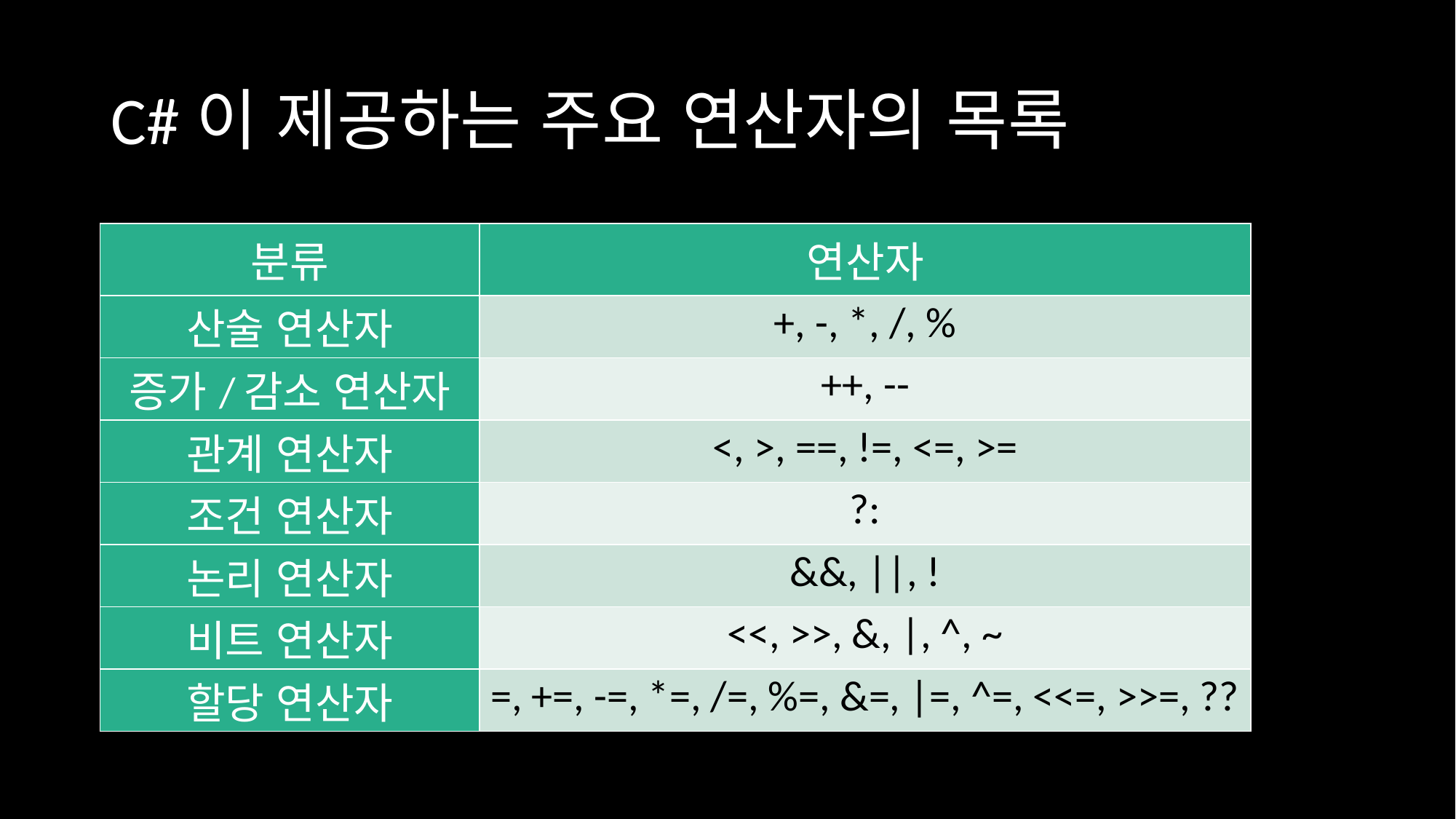

# C#이 제공하는 주요 연산자의 목록
| 분류 | 연산자 |
| --- | --- |
| 산술 연산자 | +, -, \*, /, % |
| 증가/감소 연산자 | ++, -- |
| 관계 연산자 | <, >, ==, !=, <=, >= |
| 조건 연산자 | ?: |
| 논리 연산자 | &&, ||, ! |
| 비트 연산자 | <<, >>, &, |, ^, ~ |
| 할당 연산자 | =, +=, -=, \*=, /=, %=, &=, |=, ^=, <<=, >>=, ?? |